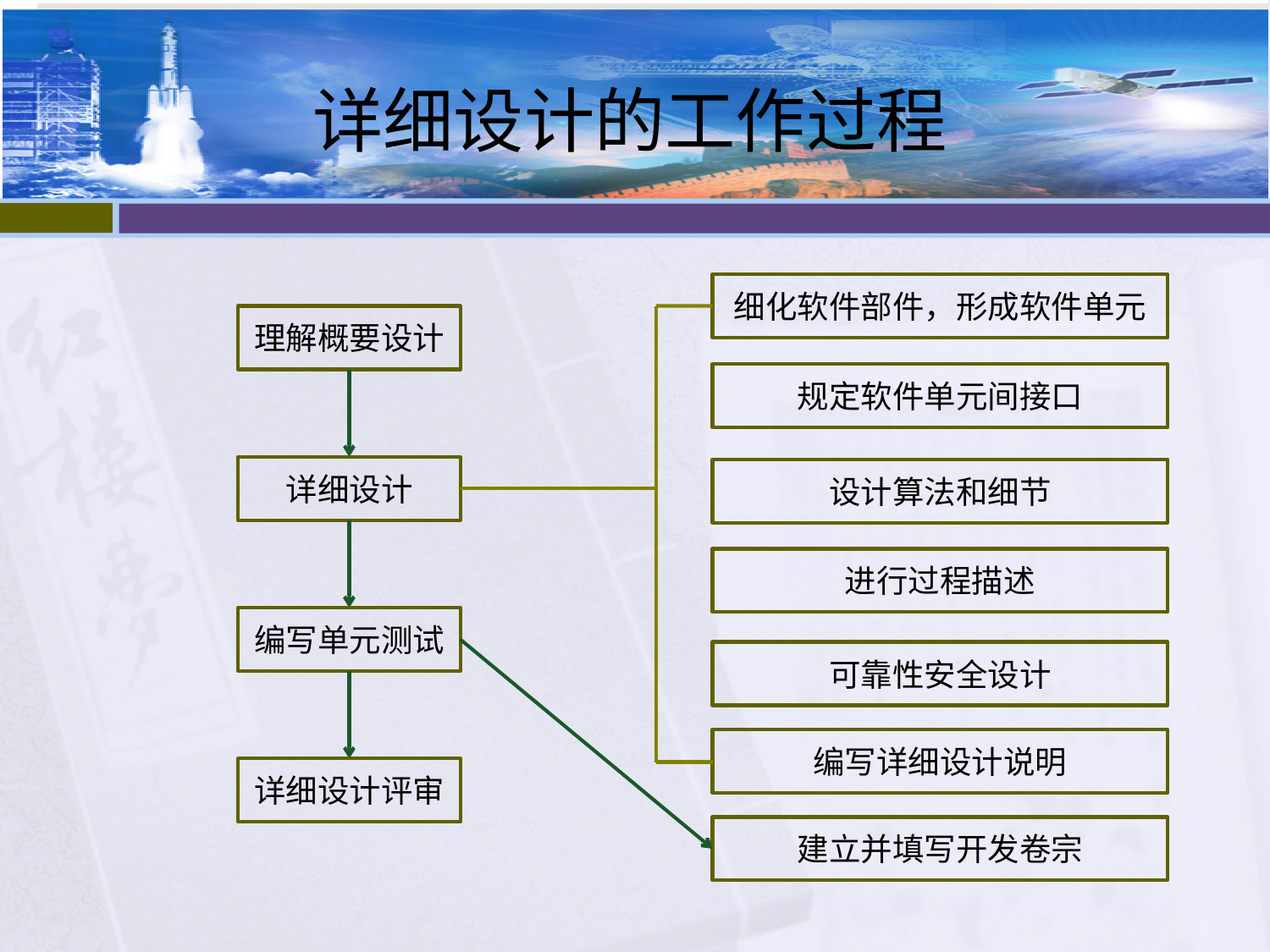

# 详细设计的工作过程
细化软件部件，形成软件单元
理解概要设计
规定软件单元间接口
详细设计
设计算法和细节
进行过程描述
编写单元测试
可靠性安全设计
编写详细设计说明
详细设计评审
建立并填写开发卷宗